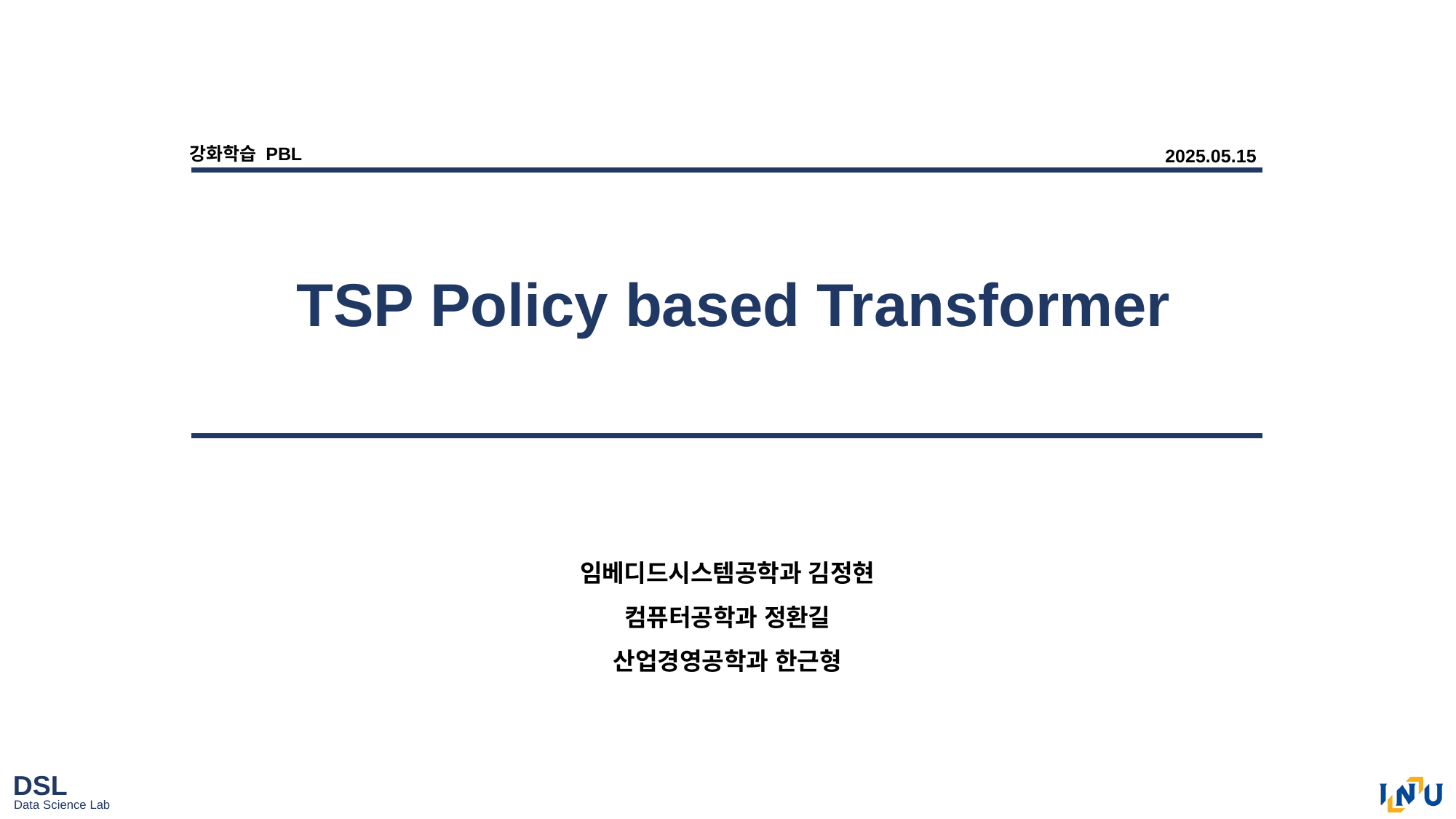

강화학습 PBL
2025.05.15
# TSP Policy based Transformer
임베디드시스템공학과 김정현
컴퓨터공학과 정환길
산업경영공학과 한근형